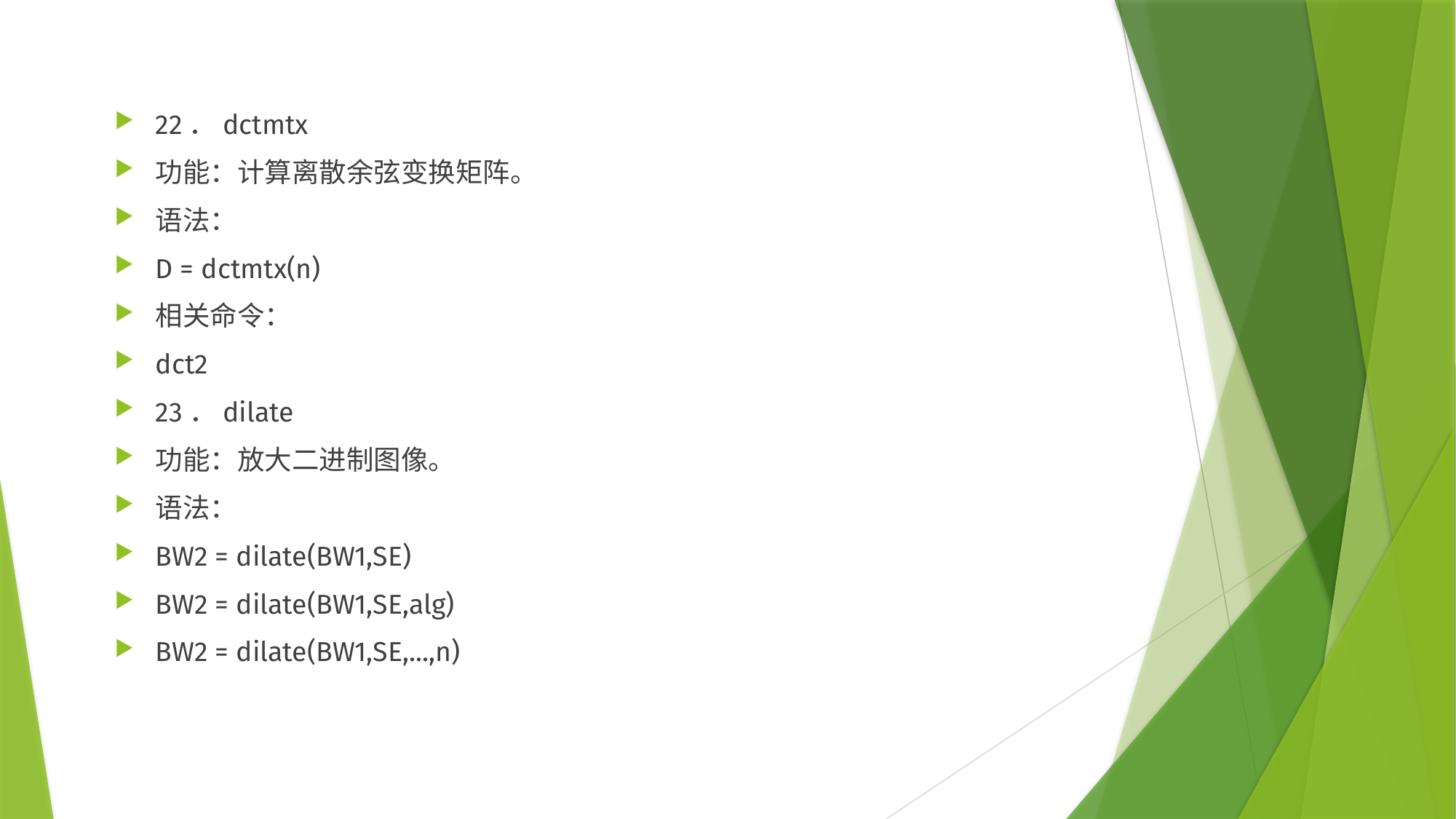

22．dctmtx
功能：计算离散余弦变换矩阵。
语法：
D = dctmtx(n)
相关命令：
dct2
23．dilate
功能：放大二进制图像。
语法：
BW2 = dilate(BW1,SE)
BW2 = dilate(BW1,SE,alg)
BW2 = dilate(BW1,SE,...,n)